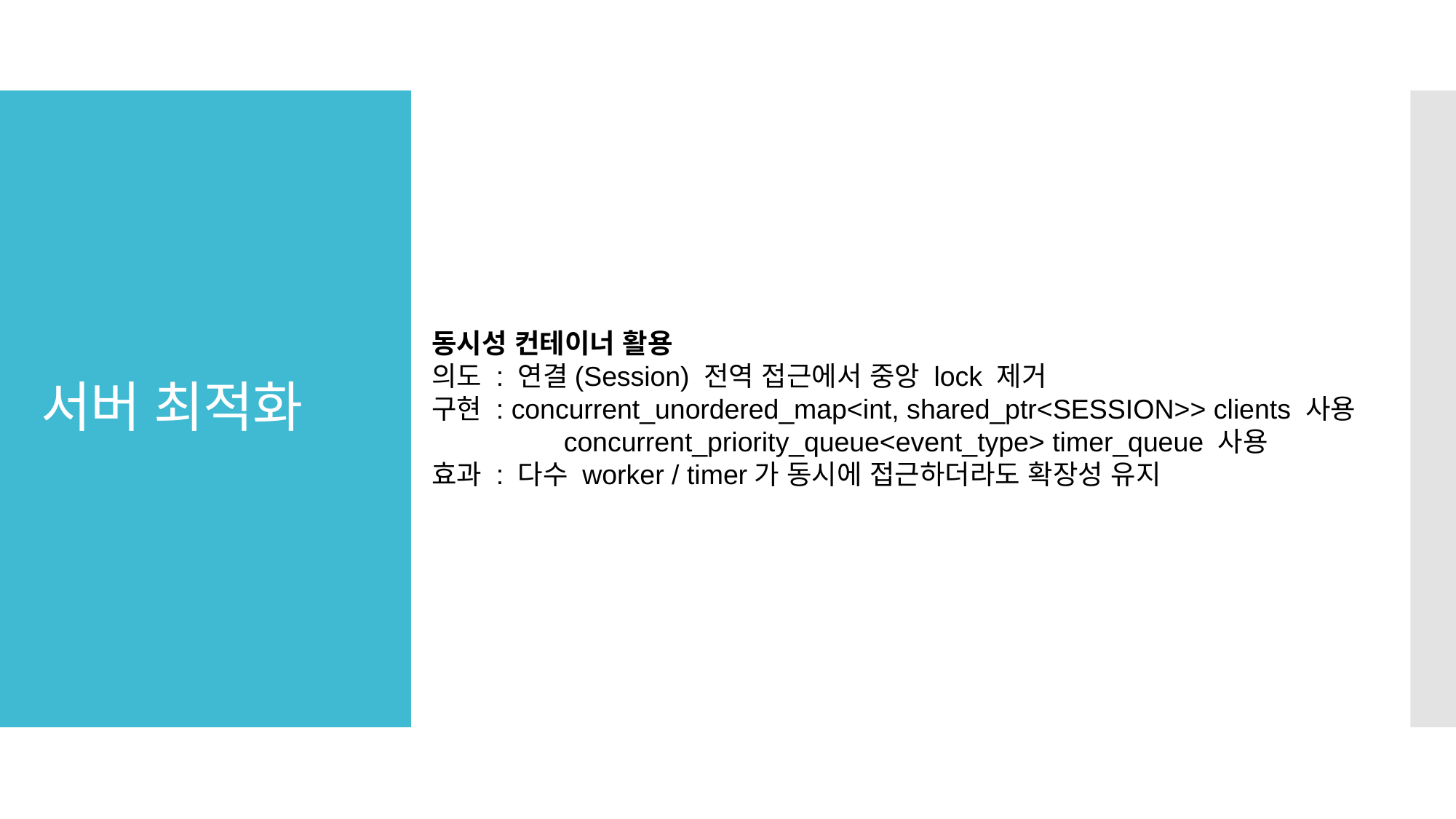

# 서버 최적화
동시성 컨테이너 활용
의도 : 연결(Session) 전역 접근에서 중앙 lock 제거
구현 : concurrent_unordered_map<int, shared_ptr<SESSION>> clients 사용
	   concurrent_priority_queue<event_type> timer_queue 사용
효과 : 다수 worker / timer가 동시에 접근하더라도 확장성 유지